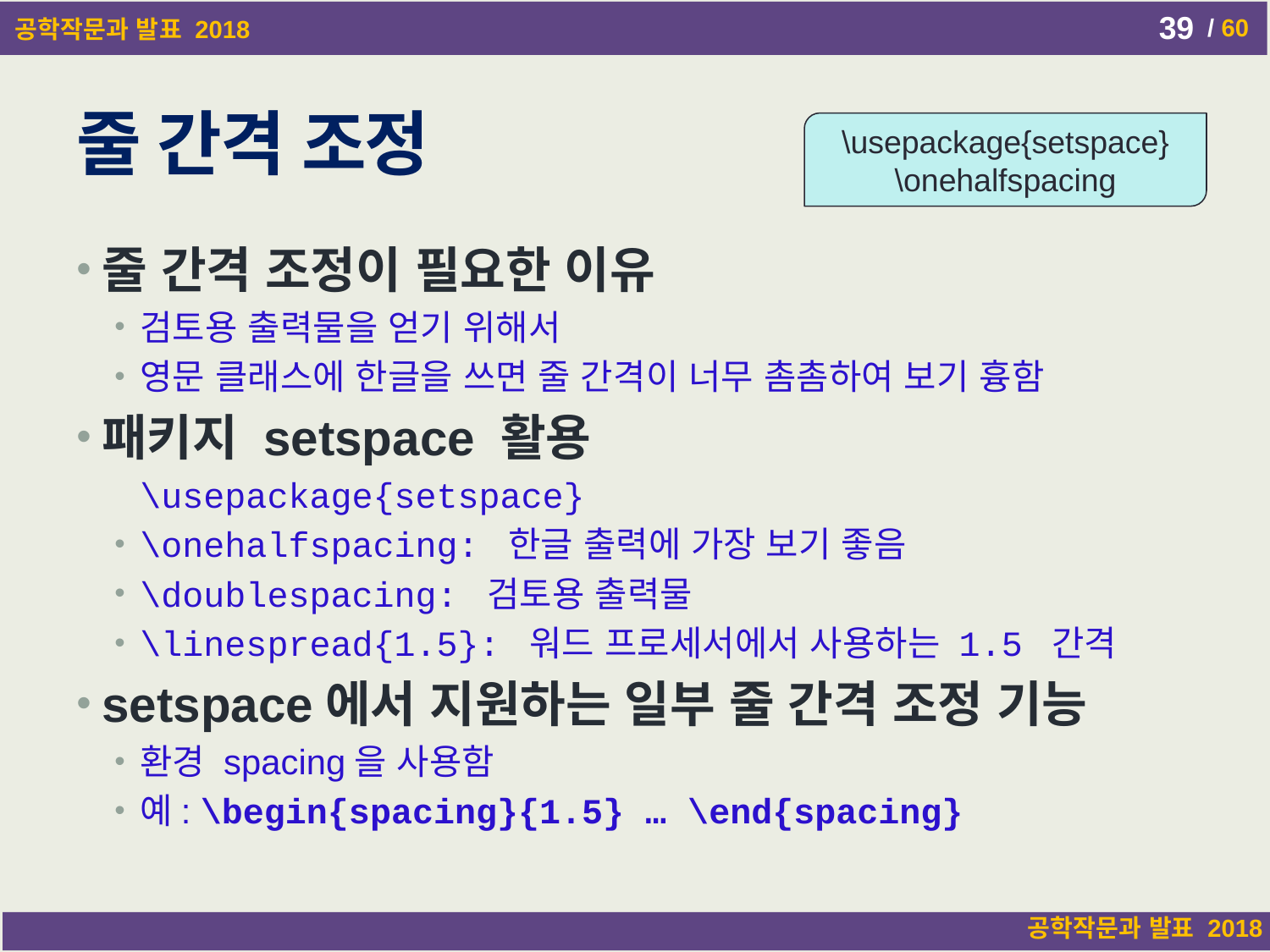

Writing and Presentation
39
# 줄 간격 조정
\usepackage{setspace}
\onehalfspacing
줄 간격 조정이 필요한 이유
검토용 출력물을 얻기 위해서
영문 클래스에 한글을 쓰면 줄 간격이 너무 촘촘하여 보기 흉함
패키지 setspace 활용
\usepackage{setspace}
\onehalfspacing: 한글 출력에 가장 보기 좋음
\doublespacing: 검토용 출력물
\linespread{1.5}: 워드 프로세서에서 사용하는 1.5 간격
setspace에서 지원하는 일부 줄 간격 조정 기능
환경 spacing을 사용함
예: \begin{spacing}{1.5} … \end{spacing}